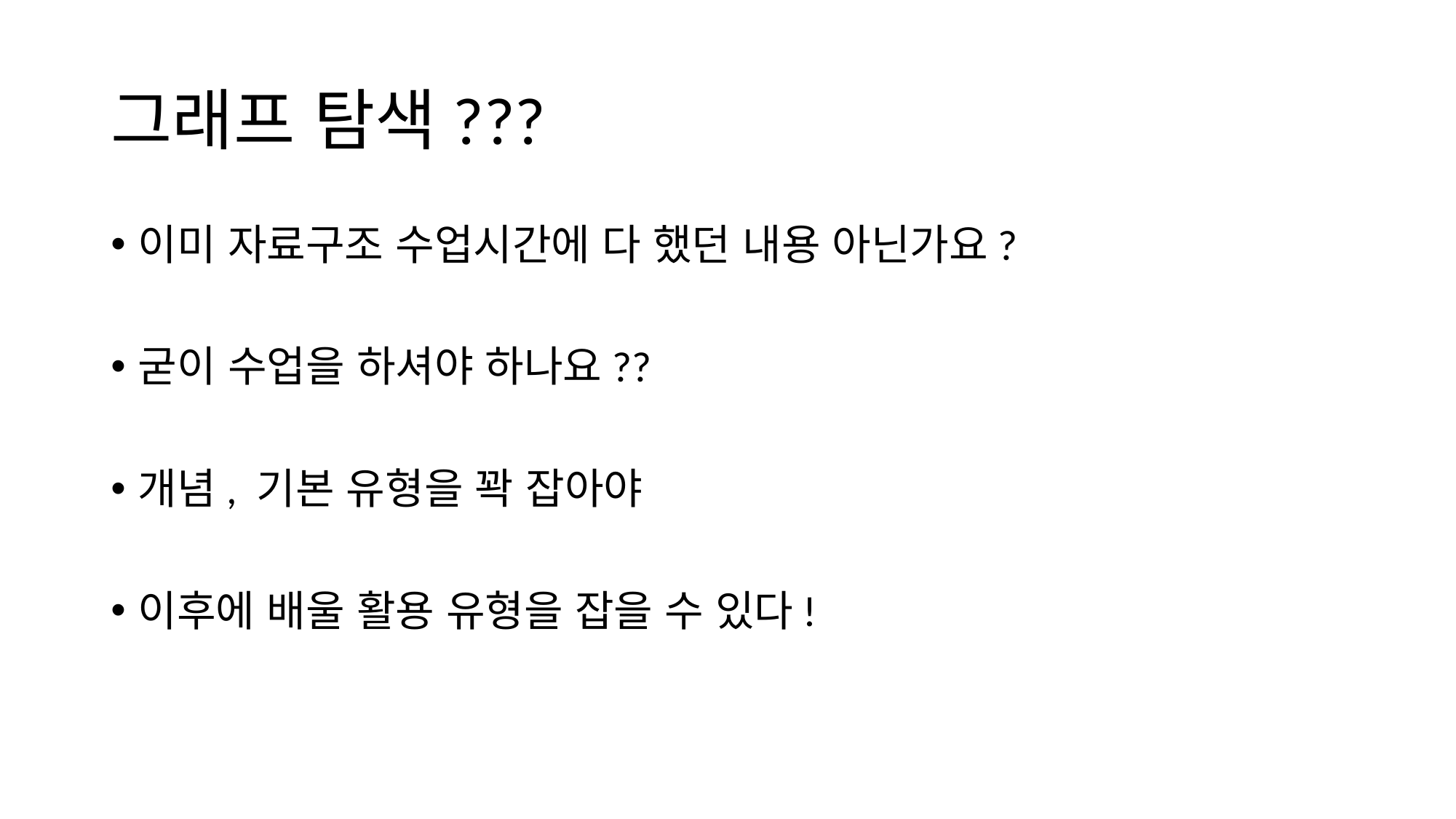

# 그래프 탐색???
이미 자료구조 수업시간에 다 했던 내용 아닌가요?

굳이 수업을 하셔야 하나요??

개념, 기본 유형을 꽉 잡아야

이후에 배울 활용 유형을 잡을 수 있다!